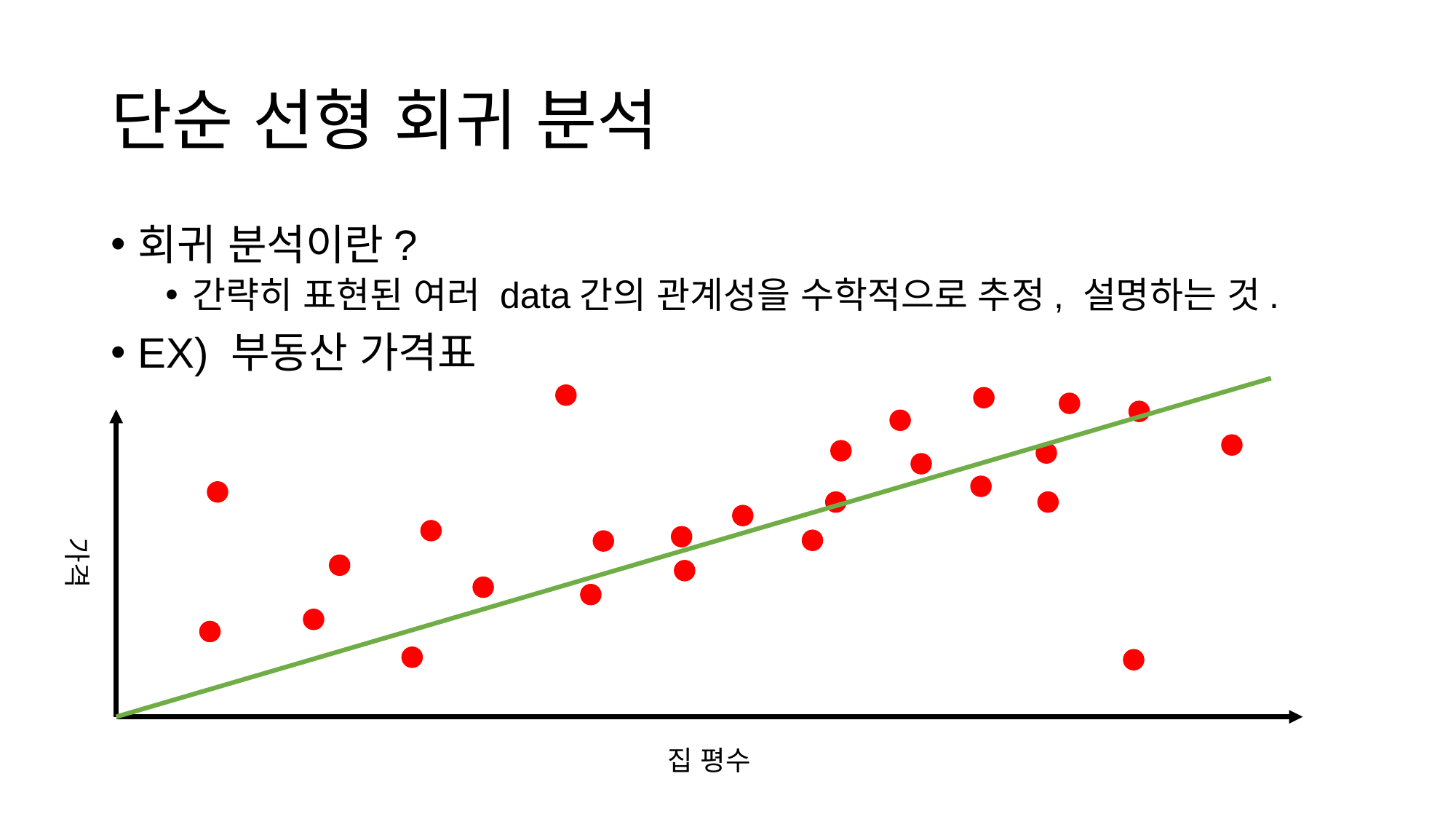

# 단순 선형 회귀 분석
회귀 분석이란?
간략히 표현된 여러 data간의 관계성을 수학적으로 추정, 설명하는 것.
EX) 부동산 가격표

가격

집 평수